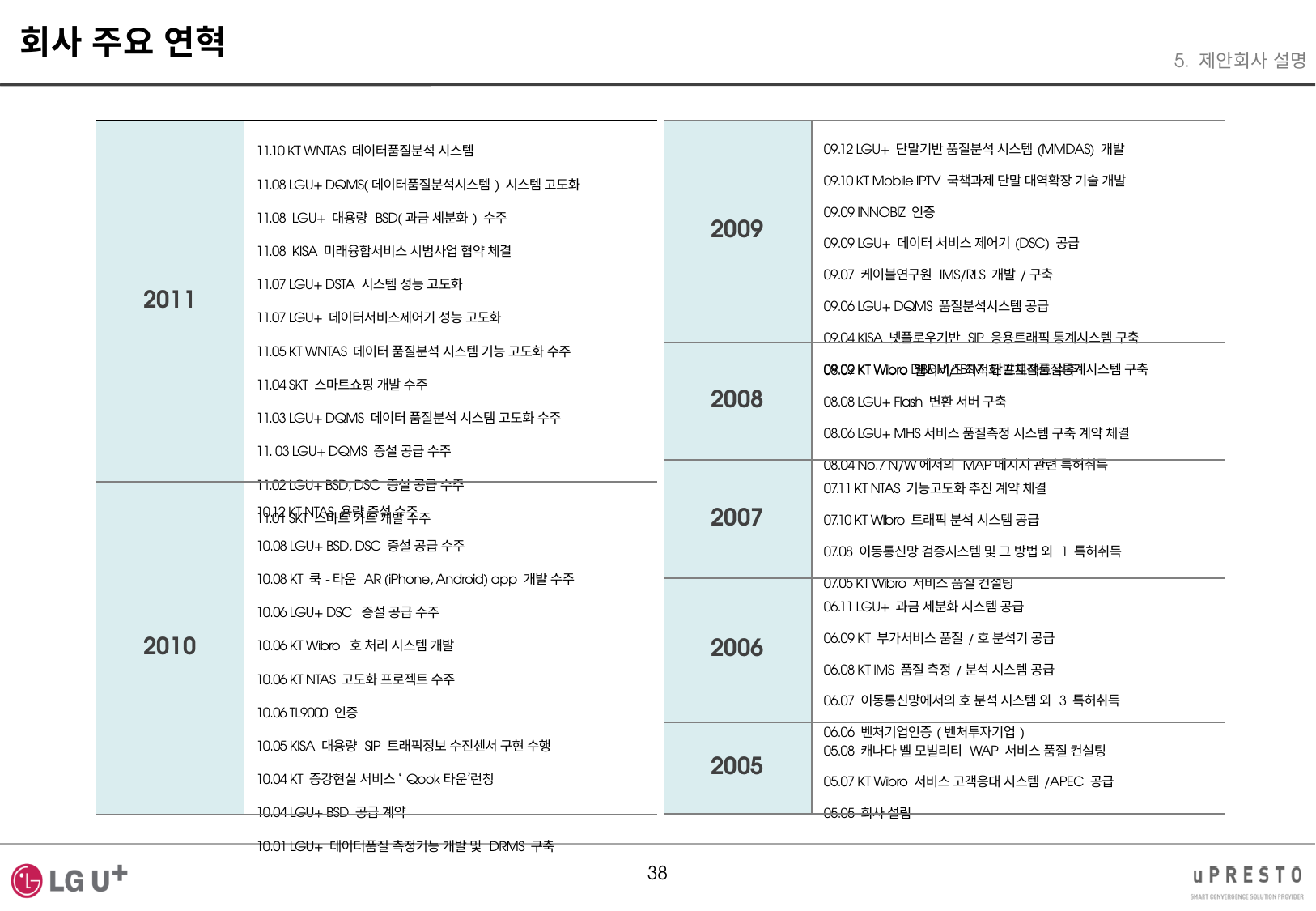

회사 주요 연혁
5. 제안회사 설명
| 2011 | 11.10 KT WNTAS 데이터품질분석 시스템 11.08 LGU+ DQMS(데이터품질분석시스템) 시스템 고도화 11.08 LGU+ 대용량 BSD(과금 세분화) 수주 11.08 KISA 미래융합서비스 시범사업 협약 체결 11.07 LGU+ DSTA 시스템 성능 고도화 11.07 LGU+ 데이터서비스제어기 성능 고도화 11.05 KT WNTAS 데이터 품질분석 시스템 기능 고도화 수주 11.04 SKT 스마트쇼핑 개발 수주 11.03 LGU+ DQMS 데이터 품질분석 시스템 고도화 수주 11. 03 LGU+ DQMS 증설 공급 수주 11.02 LGU+ BSD, DSC 증설 공급 수주 11.01 SKT 스마트 카트 개발 수주 |
| --- | --- |
| 2010 | 10.12 KT NTAS 용량 증설 수주 10.08 LGU+ BSD, DSC 증설 공급 수주 10.08 KT 쿡-타운 AR (iPhone, Android) app 개발 수주 10.06 LGU+ DSC 증설 공급 수주 10.06 KT Wibro 호 처리 시스템 개발 10.06 KT NTAS 고도화 프로젝트 수주 10.06 TL9000 인증 10.05 KISA 대용량 SIP 트래픽정보 수진센서 구현 수행 10.04 KT 증강현실 서비스 ‘Qook타운’런칭 10.04 LGU+ BSD 공급 계약 10.01 LGU+ 데이터품질 측정기능 개발 및 DRMS 구축 |
| 2009 | 09.12 LGU+ 단말기반 품질분석 시스템(MMDAS) 개발 09.10 KT Mobile IPTV 국책과제 단말 대역확장 기술 개발 09.09 INNOBIZ 인증 09.09 LGU+ 데이터 서비스 제어기(DSC) 공급 09.07 케이블연구원 IMS/RLS 개발/구축 09.06 LGU+ DQMS 품질분석시스템 공급 09.04 KISA 넷플로우기반 SIP 응용트래픽 통계시스템 구축 09.02 KT Wibro DBDM/TBTM 단말체감품질통계시스템 구축 |
| --- | --- |
| 2008 | 08.09 KT Wibro 웹서비스 최적화 프로젝트 수주 08.08 LGU+ Flash 변환 서버 구축 08.06 LGU+ MHS서비스 품질측정 시스템 구축 계약 체결 08.04 No.7 N/W에서의 MAP메시지 관련 특허취득 |
| 2007 | 07.11 KT NTAS 기능고도화 추진 계약 체결 07.10 KT Wibro 트래픽 분석 시스템 공급 07.08 이동통신망 검증시스템 및 그 방법 외 1 특허취득 07.05 KT Wibro 서비스 품질 컨설팅 |
| 2006 | 06.11 LGU+ 과금 세분화 시스템 공급 06.09 KT 부가서비스 품질/호 분석기 공급 06.08 KT IMS 품질 측정/분석 시스템 공급 06.07 이동통신망에서의 호 분석 시스템 외 3 특허취득 06.06 벤처기업인증(벤처투자기업) |
| 2005 | 05.08 캐나다 벨 모빌리티 WAP 서비스 품질 컨설팅 05.07 KT Wibro 서비스 고객응대 시스템/APEC 공급 05.05 회사 설립 |